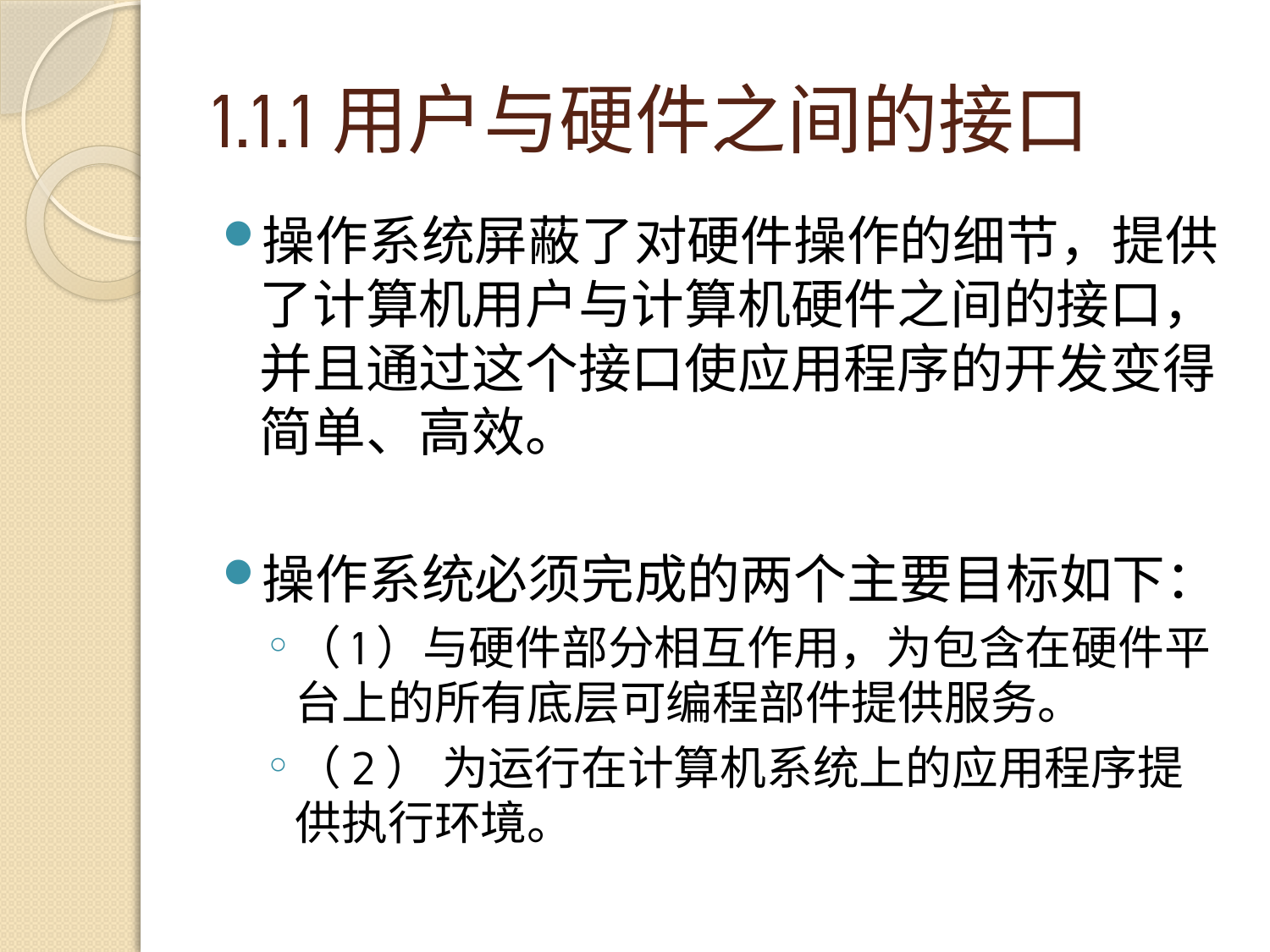

# 1.1.1用户与硬件之间的接口
操作系统屏蔽了对硬件操作的细节，提供了计算机用户与计算机硬件之间的接口，并且通过这个接口使应用程序的开发变得简单、高效。

操作系统必须完成的两个主要目标如下：
（1）与硬件部分相互作用，为包含在硬件平台上的所有底层可编程部件提供服务。
（2） 为运行在计算机系统上的应用程序提供执行环境。